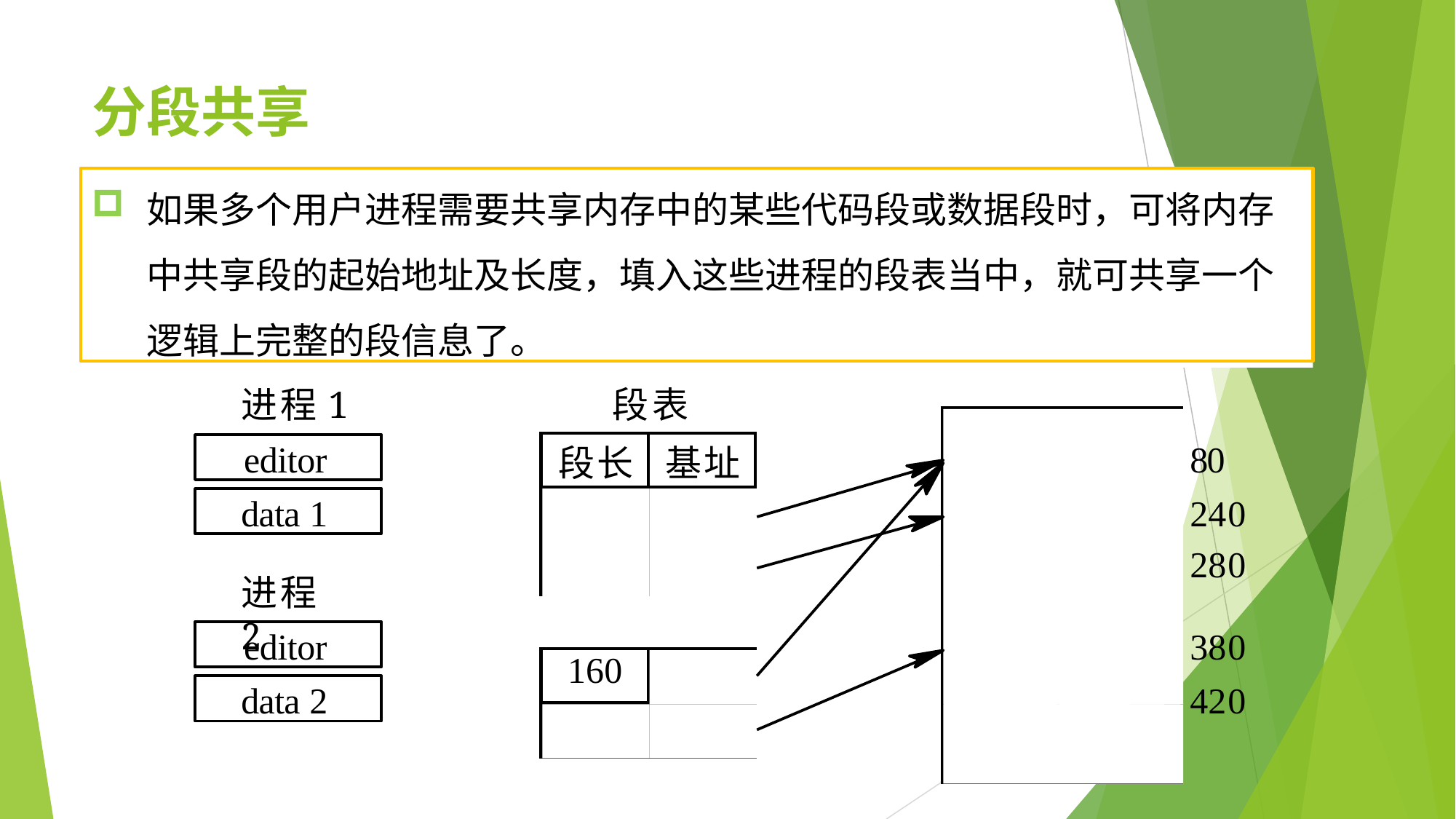

# 分段共享

如果多个用户进程需要共享内存中的某些代码段或数据段时，可将内存
中共享段的起始地址及长度，填入这些进程的段表当中，就可共享一个 逻辑上完整的段信息了。
进程1	段表
|  |
| --- |
| editor |
| data 1 |
| … |
| data 2 |
|  |

80
240
280
| 段长 | 基址 |
| --- | --- |
| 160 | 80 |
| 40 | 240 |
editor

data 1

进程2
380
420
editor
| 160 | 80 |
| --- | --- |
| 40 | 380 |

data 2